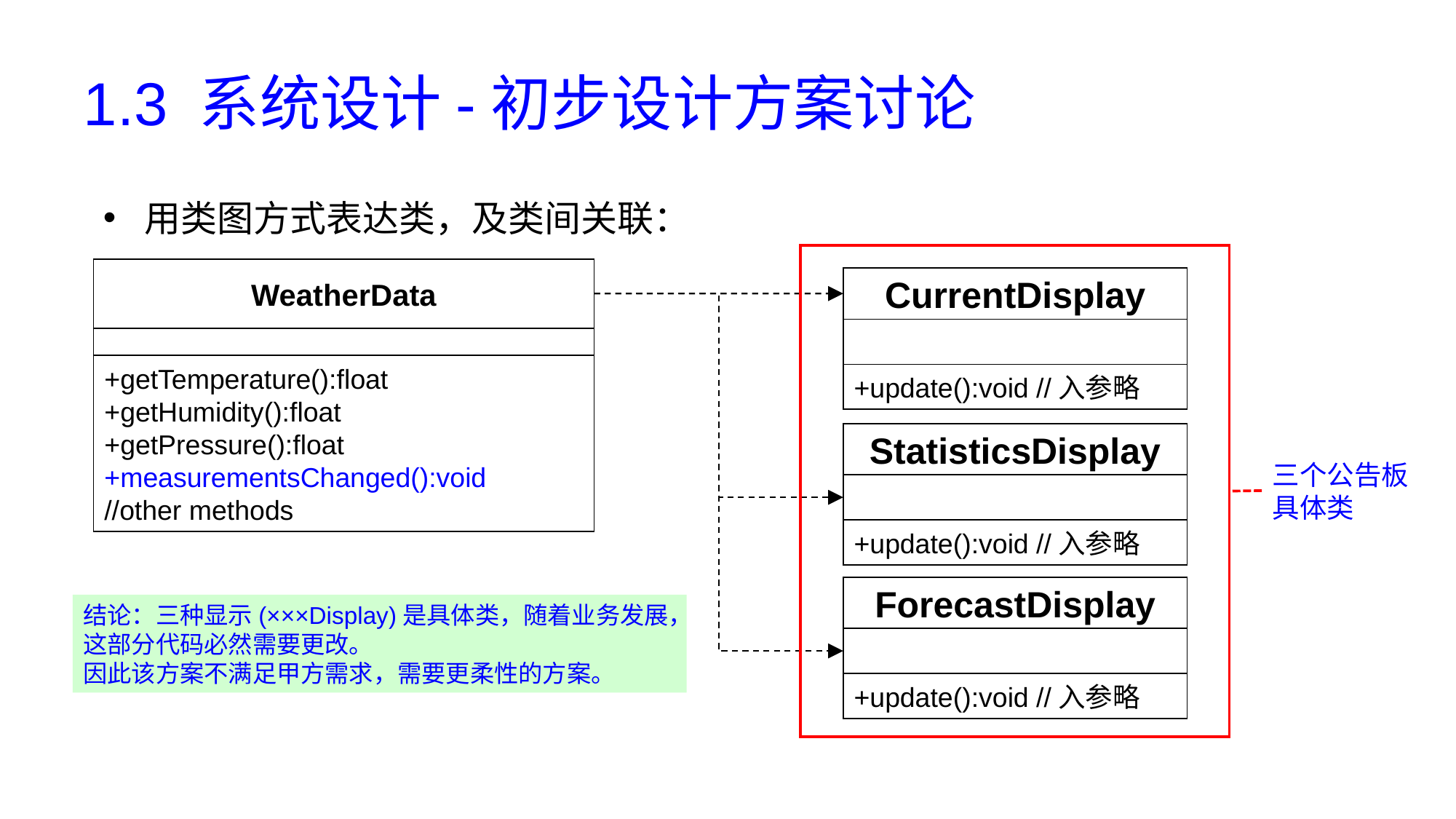

# 1.3 系统设计-初步设计方案讨论
用类图方式表达类，及类间关联：

WeatherData
+getTemperature():float
+getHumidity():float
+getPressure():float
+measurementsChanged():void
//other methods

CurrentDisplay

+update():void //入参略
StatisticsDisplay

+update():void //入参略
三个公告板具体类
ForecastDisplay

+update():void //入参略
结论：三种显示(×××Display)是具体类，随着业务发展，这部分代码必然需要更改。
因此该方案不满足甲方需求，需要更柔性的方案。
11